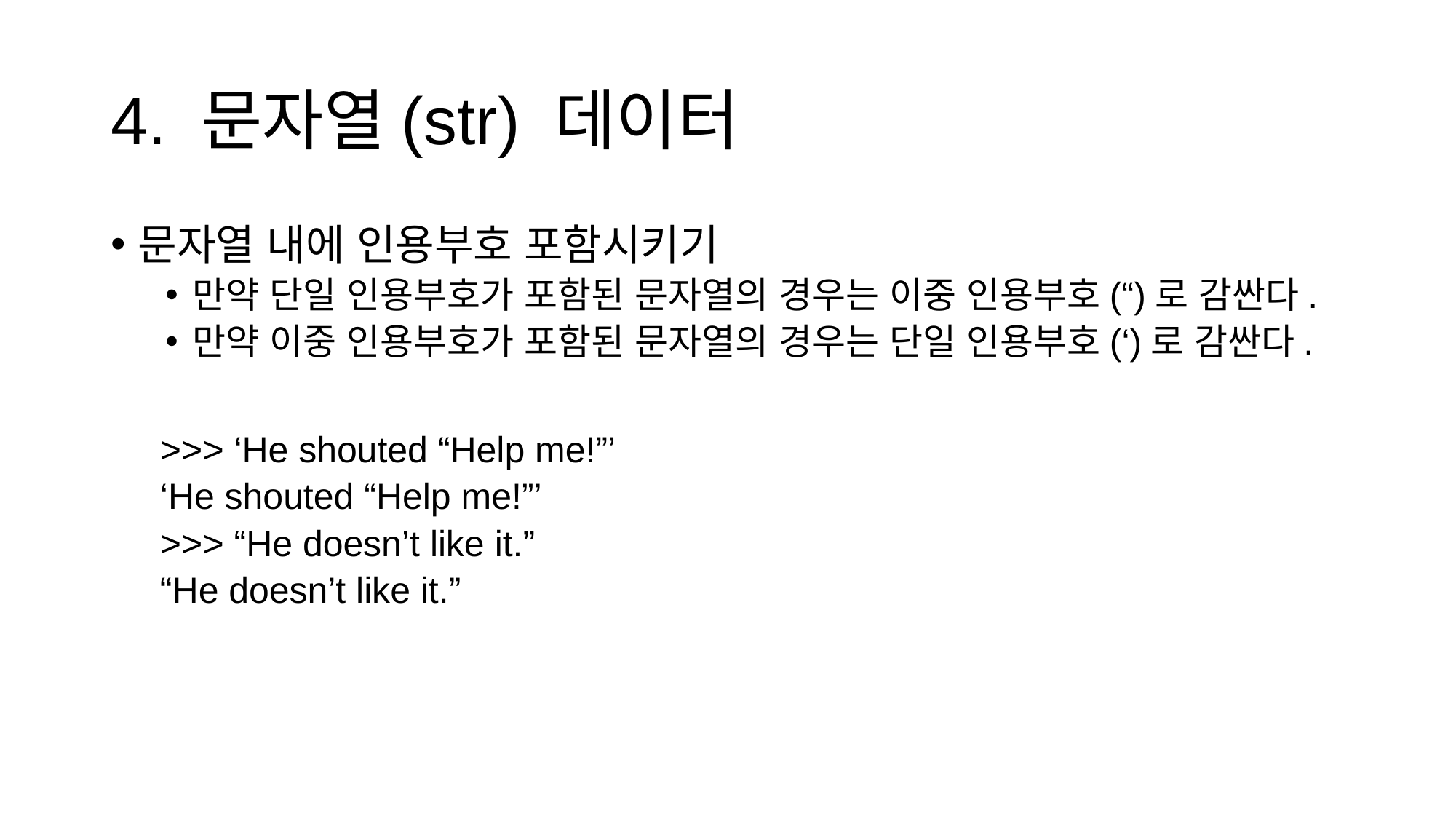

# 4. 문자열(str) 데이터
문자열 내에 인용부호 포함시키기
만약 단일 인용부호가 포함된 문자열의 경우는 이중 인용부호(“)로 감싼다.
만약 이중 인용부호가 포함된 문자열의 경우는 단일 인용부호(‘)로 감싼다.

>>> ‘He shouted “Help me!”’
‘He shouted “Help me!”’
>>> “He doesn’t like it.”
“He doesn’t like it.”